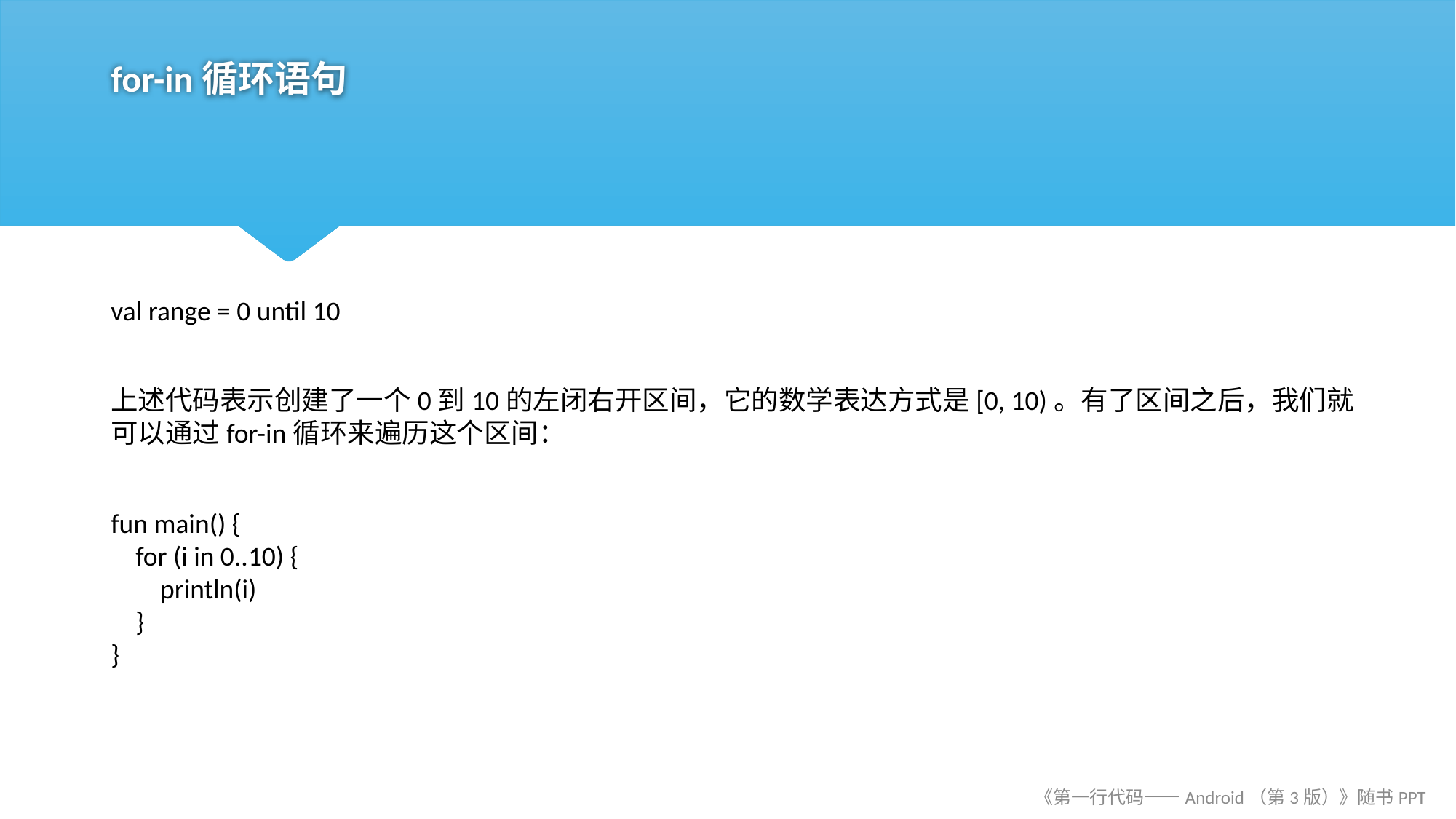

# for-in循环语句
val range = 0 until 10
上述代码表示创建了一个0到10的左闭右开区间，它的数学表达方式是[0, 10)。有了区间之后，我们就可以通过for-in循环来遍历这个区间：
fun main() {
    for (i in 0..10) {
        println(i)
    }
}